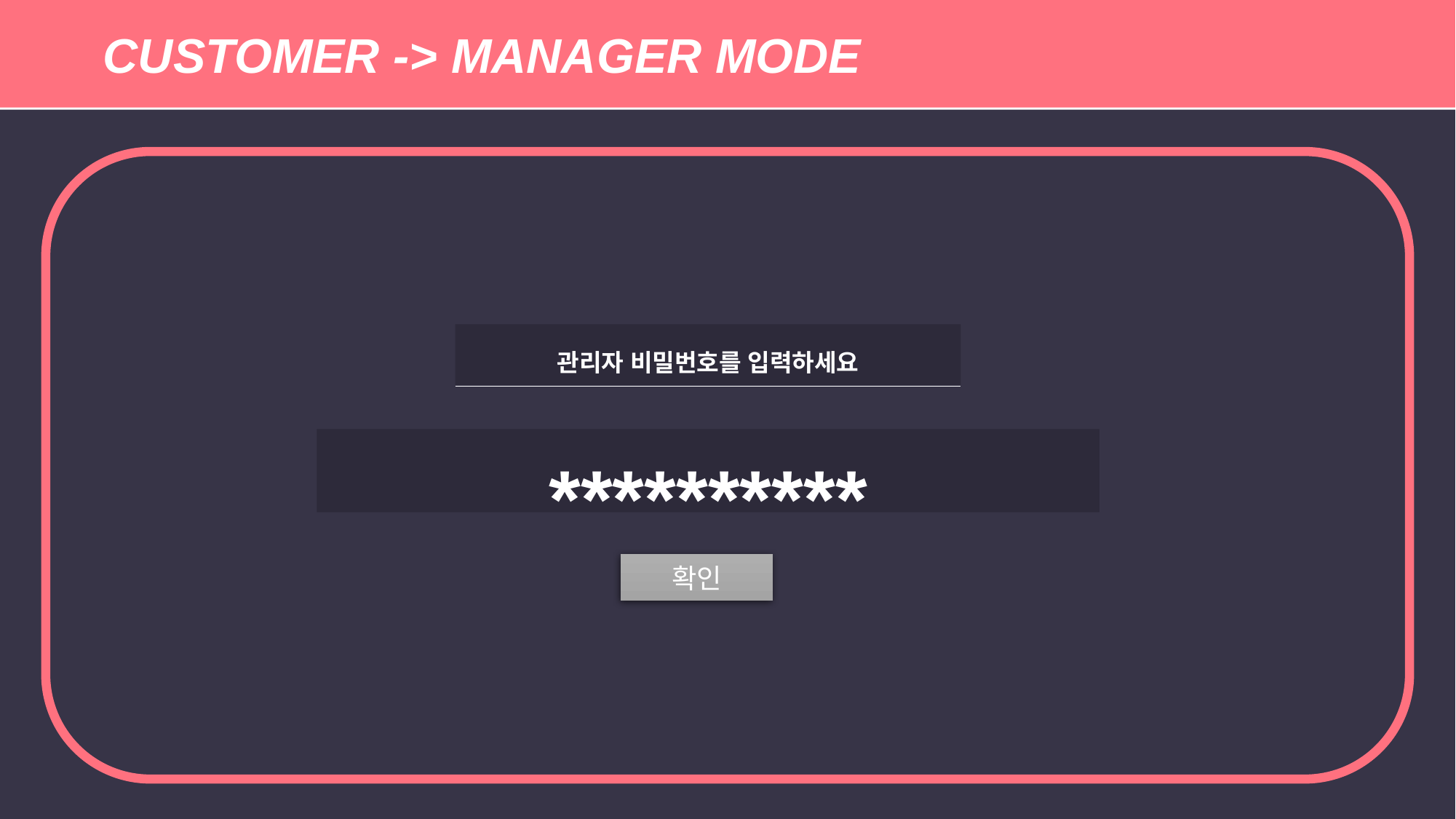

CUSTOMER -> MANAGER MODE

관리자 비밀번호를 입력하세요
**********
확인